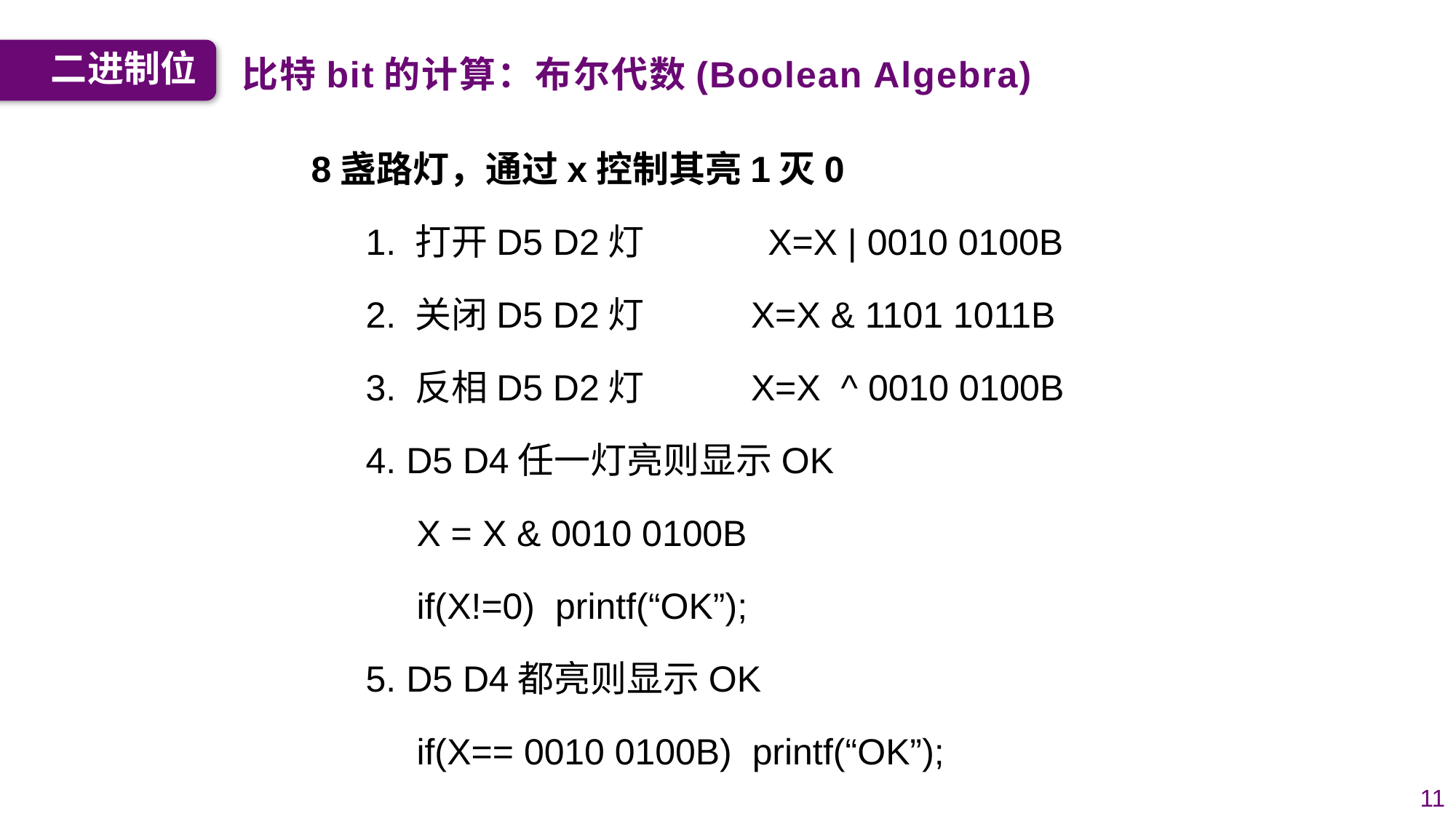

二进制位
比特bit的计算：布尔代数(Boolean Algebra)
8盏路灯，通过x控制其亮1灭0
1. 打开D5 D2灯              X=X | 0010 0100B
2. 关闭D5 D2灯    	      X=X & 1101 1011B
3. 反相D5 D2灯    	      X=X  ^ 0010 0100B
4. D5 D4任一灯亮则显示OK
     X = X & 0010 0100B
     if(X!=0)  printf(“OK”);
5. D5 D4都亮则显示OK
     if(X== 0010 0100B)  printf(“OK”);

11